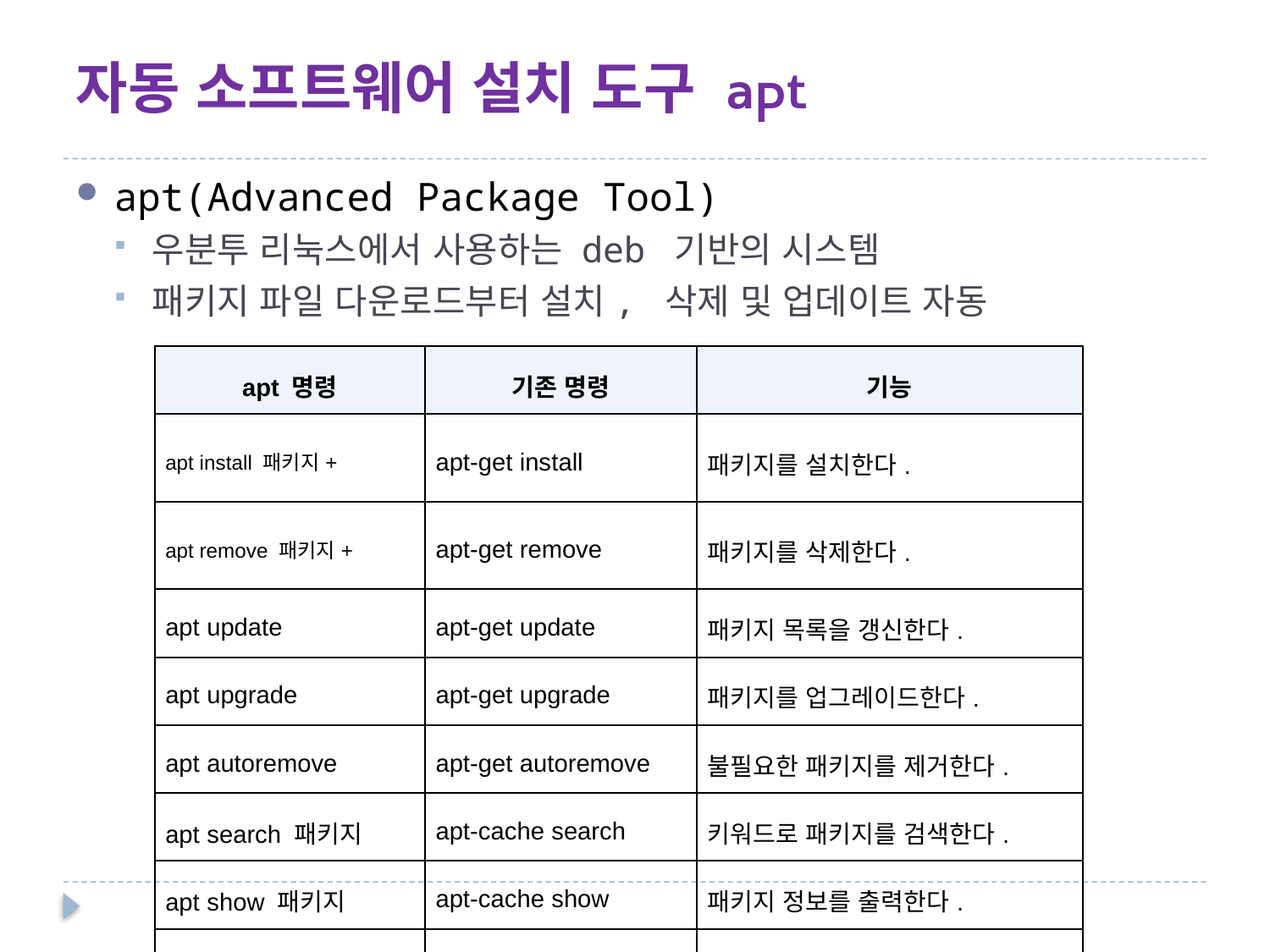

# 자동 소프트웨어 설치 도구 apt
apt(Advanced Package Tool)
우분투 리눅스에서 사용하는 deb 기반의 시스템
패키지 파일 다운로드부터 설치, 삭제 및 업데이트 자동
| apt 명령 | 기존 명령 | 기능 |
| --- | --- | --- |
| apt install 패키지+ | apt-get install | 패키지를 설치한다. |
| apt remove 패키지+ | apt-get remove | 패키지를 삭제한다. |
| apt update | apt-get update | 패키지 목록을 갱신한다. |
| apt upgrade | apt-get upgrade | 패키지를 업그레이드한다. |
| apt autoremove | apt-get autoremove | 불필요한 패키지를 제거한다. |
| apt search 패키지 | apt-cache search | 키워드로 패키지를 검색한다. |
| apt show 패키지 | apt-cache show | 패키지 정보를 출력한다. |
| apt list |  | 패키지 목록을 출력한다. |